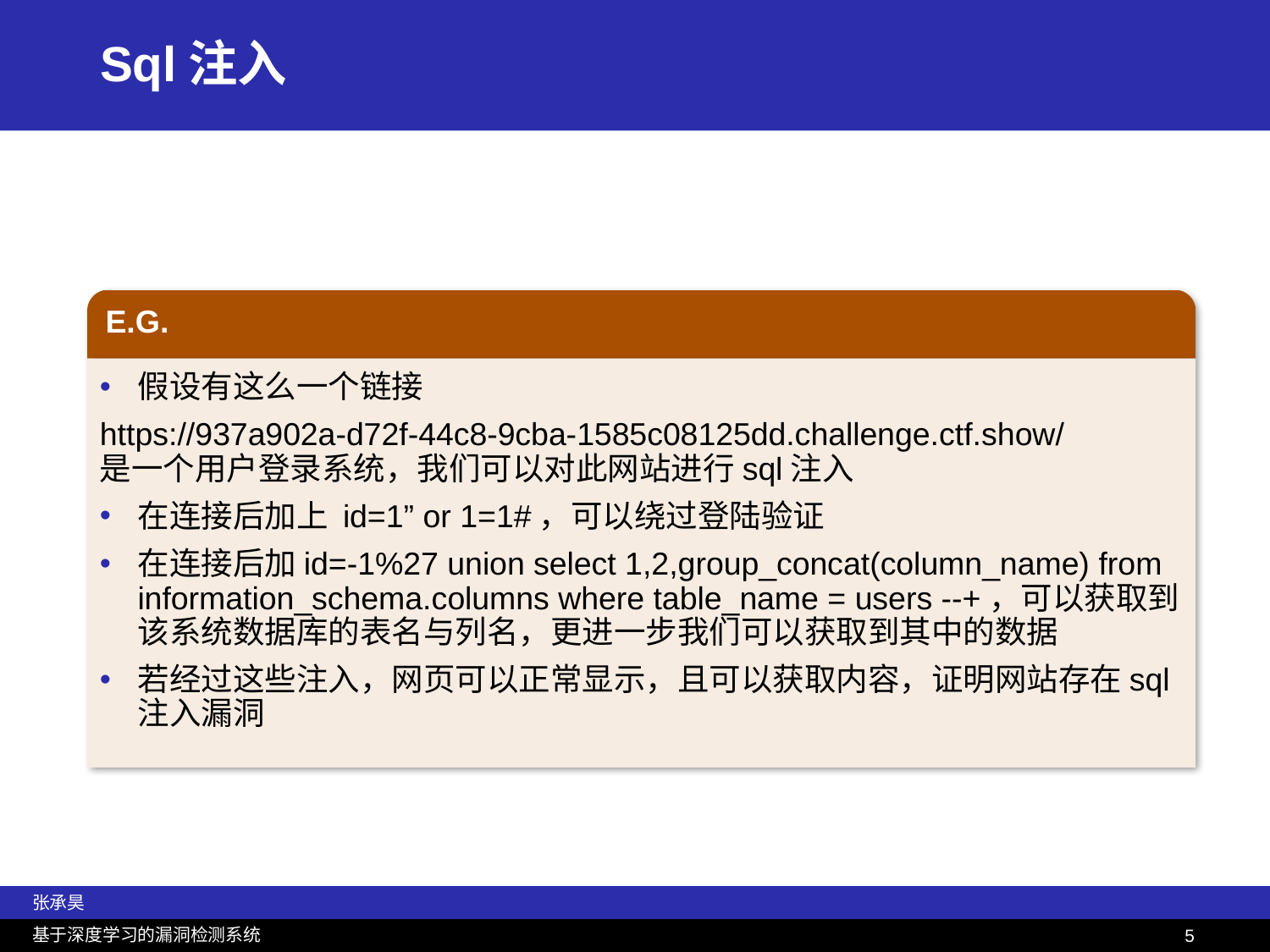

# Sql注入

E.G.
假设有这么一个链接
https://937a902a-d72f-44c8-9cba-1585c08125dd.challenge.ctf.show/
是一个用户登录系统，我们可以对此网站进行sql注入
在连接后加上 id=1” or 1=1#，可以绕过登陆验证
在连接后加id=-1%27 union select 1,2,group_concat(column_name) from information_schema.columns where table_name = users --+，可以获取到该系统数据库的表名与列名，更进一步我们可以获取到其中的数据
若经过这些注入，网页可以正常显示，且可以获取内容，证明网站存在sql注入漏洞